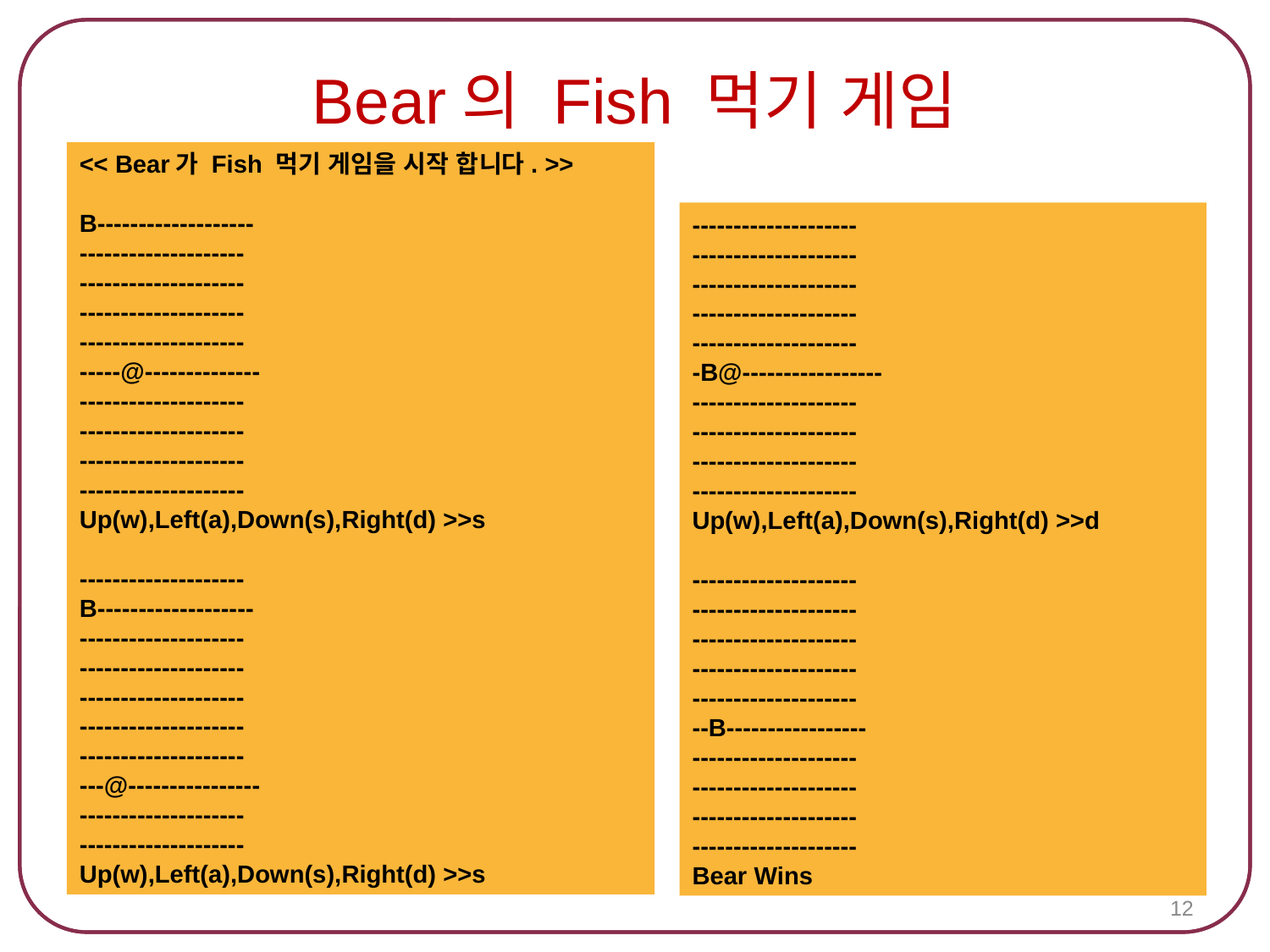

# Bear의 Fish 먹기 게임
<< Bear가 Fish 먹기 게임을 시작 합니다. >>

B-------------------
--------------------
--------------------
--------------------
--------------------
-----@--------------
--------------------
--------------------
--------------------
--------------------
Up(w),Left(a),Down(s),Right(d) >>s

--------------------
B-------------------
--------------------
--------------------
--------------------
--------------------
--------------------
---@----------------
--------------------
--------------------
Up(w),Left(a),Down(s),Right(d) >>s
--------------------
--------------------
--------------------
--------------------
--------------------
-B@-----------------
--------------------
--------------------
--------------------
--------------------
Up(w),Left(a),Down(s),Right(d) >>d

--------------------
--------------------
--------------------
--------------------
--------------------
--B-----------------
--------------------
--------------------
--------------------
--------------------
Bear Wins
12